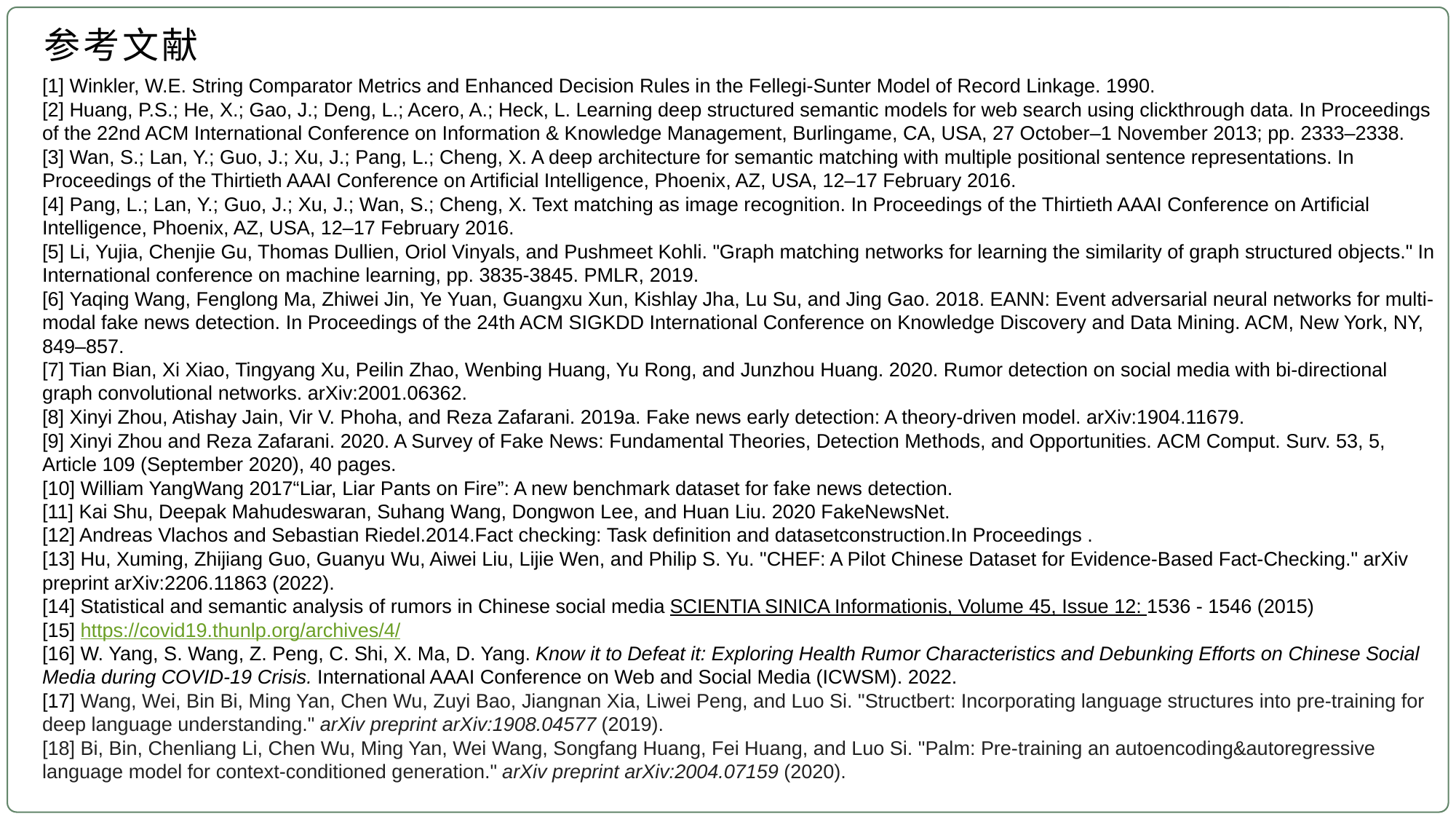

参考文献
[1] Winkler, W.E. String Comparator Metrics and Enhanced Decision Rules in the Fellegi-Sunter Model of Record Linkage. 1990.
[2] Huang, P.S.; He, X.; Gao, J.; Deng, L.; Acero, A.; Heck, L. Learning deep structured semantic models for web search using clickthrough data. In Proceedings of the 22nd ACM International Conference on Information & Knowledge Management, Burlingame, CA, USA, 27 October–1 November 2013; pp. 2333–2338.
[3] Wan, S.; Lan, Y.; Guo, J.; Xu, J.; Pang, L.; Cheng, X. A deep architecture for semantic matching with multiple positional sentence representations. In Proceedings of the Thirtieth AAAI Conference on Artificial Intelligence, Phoenix, AZ, USA, 12–17 February 2016.
[4] Pang, L.; Lan, Y.; Guo, J.; Xu, J.; Wan, S.; Cheng, X. Text matching as image recognition. In Proceedings of the Thirtieth AAAI Conference on Artificial Intelligence, Phoenix, AZ, USA, 12–17 February 2016.
[5] Li, Yujia, Chenjie Gu, Thomas Dullien, Oriol Vinyals, and Pushmeet Kohli. "Graph matching networks for learning the similarity of graph structured objects." In International conference on machine learning, pp. 3835-3845. PMLR, 2019.
[6] Yaqing Wang, Fenglong Ma, Zhiwei Jin, Ye Yuan, Guangxu Xun, Kishlay Jha, Lu Su, and Jing Gao. 2018. EANN: Event adversarial neural networks for multi-modal fake news detection. In Proceedings of the 24th ACM SIGKDD International Conference on Knowledge Discovery and Data Mining. ACM, New York, NY, 849–857.
[7] Tian Bian, Xi Xiao, Tingyang Xu, Peilin Zhao, Wenbing Huang, Yu Rong, and Junzhou Huang. 2020. Rumor detection on social media with bi-directional graph convolutional networks. arXiv:2001.06362.
[8] Xinyi Zhou, Atishay Jain, Vir V. Phoha, and Reza Zafarani. 2019a. Fake news early detection: A theory-driven model. arXiv:1904.11679.
[9] Xinyi Zhou and Reza Zafarani. 2020. A Survey of Fake News: Fundamental Theories, Detection Methods, and Opportunities. ACM Comput. Surv. 53, 5, Article 109 (September 2020), 40 pages.
[10] William YangWang 2017“Liar, Liar Pants on Fire”: A new benchmark dataset for fake news detection.
[11] Kai Shu, Deepak Mahudeswaran, Suhang Wang, Dongwon Lee, and Huan Liu. 2020 FakeNewsNet.
[12] Andreas Vlachos and Sebastian Riedel.2014.Fact checking: Task definition and datasetconstruction.In Proceedings .
[13] Hu, Xuming, Zhijiang Guo, Guanyu Wu, Aiwei Liu, Lijie Wen, and Philip S. Yu. "CHEF: A Pilot Chinese Dataset for Evidence-Based Fact-Checking." arXiv preprint arXiv:2206.11863 (2022).
[14] Statistical and semantic analysis of rumors in Chinese social media SCIENTIA SINICA Informationis, Volume 45, Issue 12: 1536 - 1546 (2015)
[15] https://covid19.thunlp.org/archives/4/
[16] W. Yang, S. Wang, Z. Peng, C. Shi, X. Ma, D. Yang. Know it to Defeat it: Exploring Health Rumor Characteristics and Debunking Efforts on Chinese Social Media during COVID-19 Crisis. International AAAI Conference on Web and Social Media (ICWSM). 2022.
[17] Wang, Wei, Bin Bi, Ming Yan, Chen Wu, Zuyi Bao, Jiangnan Xia, Liwei Peng, and Luo Si. "Structbert: Incorporating language structures into pre-training for deep language understanding." arXiv preprint arXiv:1908.04577 (2019).
[18] Bi, Bin, Chenliang Li, Chen Wu, Ming Yan, Wei Wang, Songfang Huang, Fei Huang, and Luo Si. "Palm: Pre-training an autoencoding&autoregressive language model for context-conditioned generation." arXiv preprint arXiv:2004.07159 (2020).